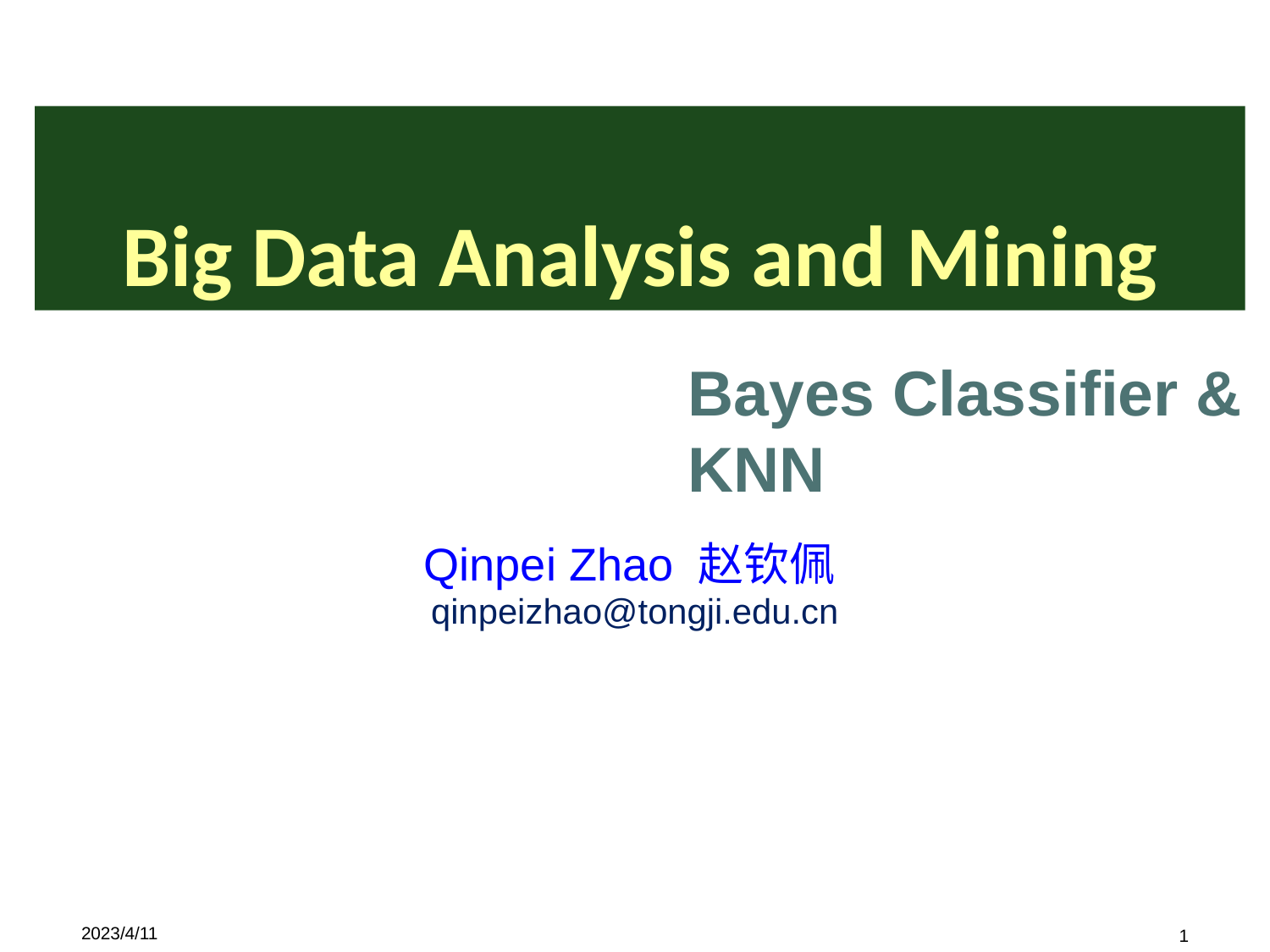

# Big Data Analysis and Mining
Bayes Classifier &
KNN
Qinpei Zhao 赵钦佩
qinpeizhao@tongji.edu.cn

2023/4/11
1